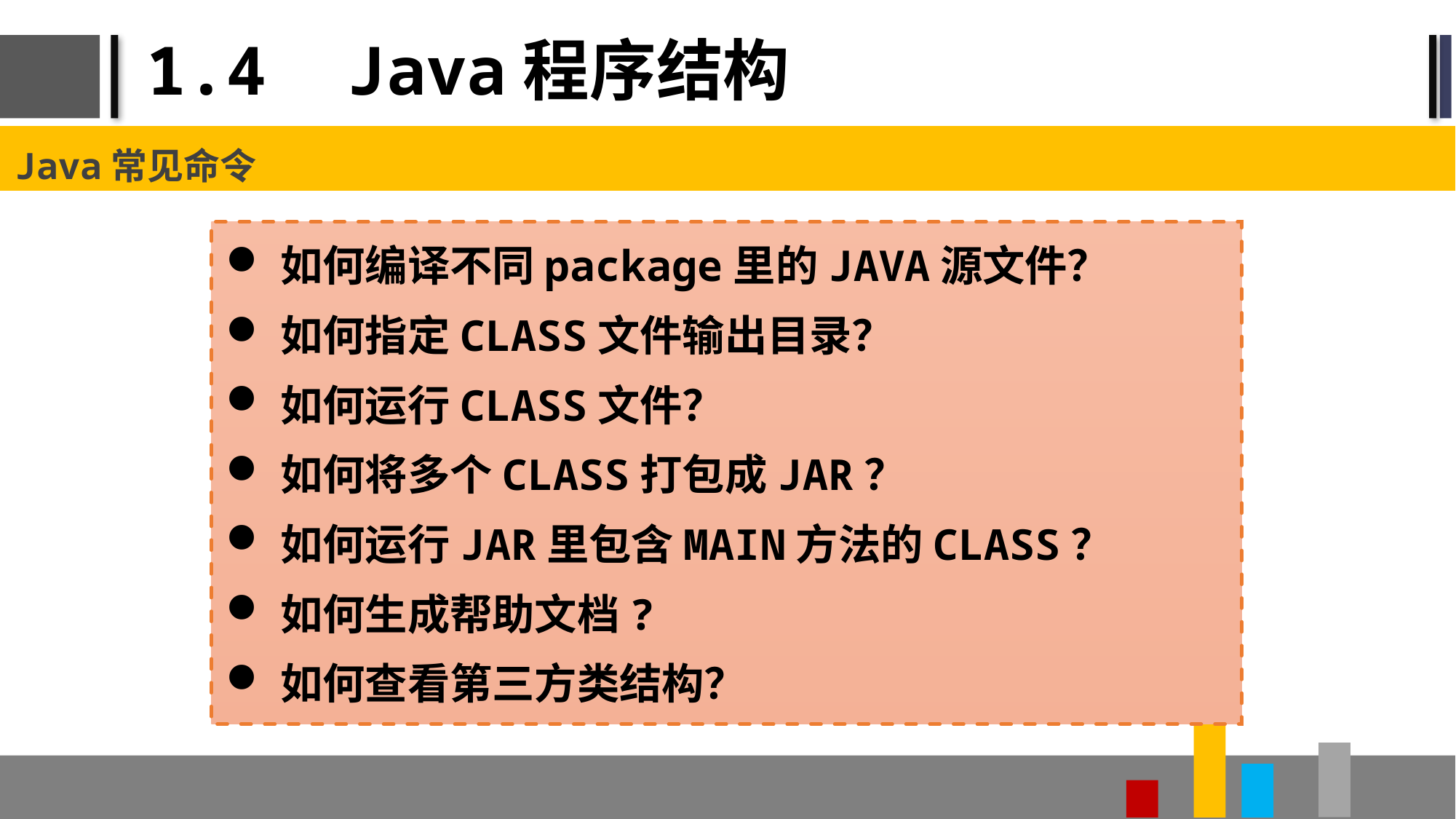

# 1.4  Java程序结构

Java常见命令
如何编译不同package里的JAVA源文件？
如何指定CLASS文件输出目录？
如何运行CLASS文件？
如何将多个CLASS打包成JAR？
如何运行JAR里包含MAIN方法的CLASS？
如何生成帮助文档?
如何查看第三方类结构？